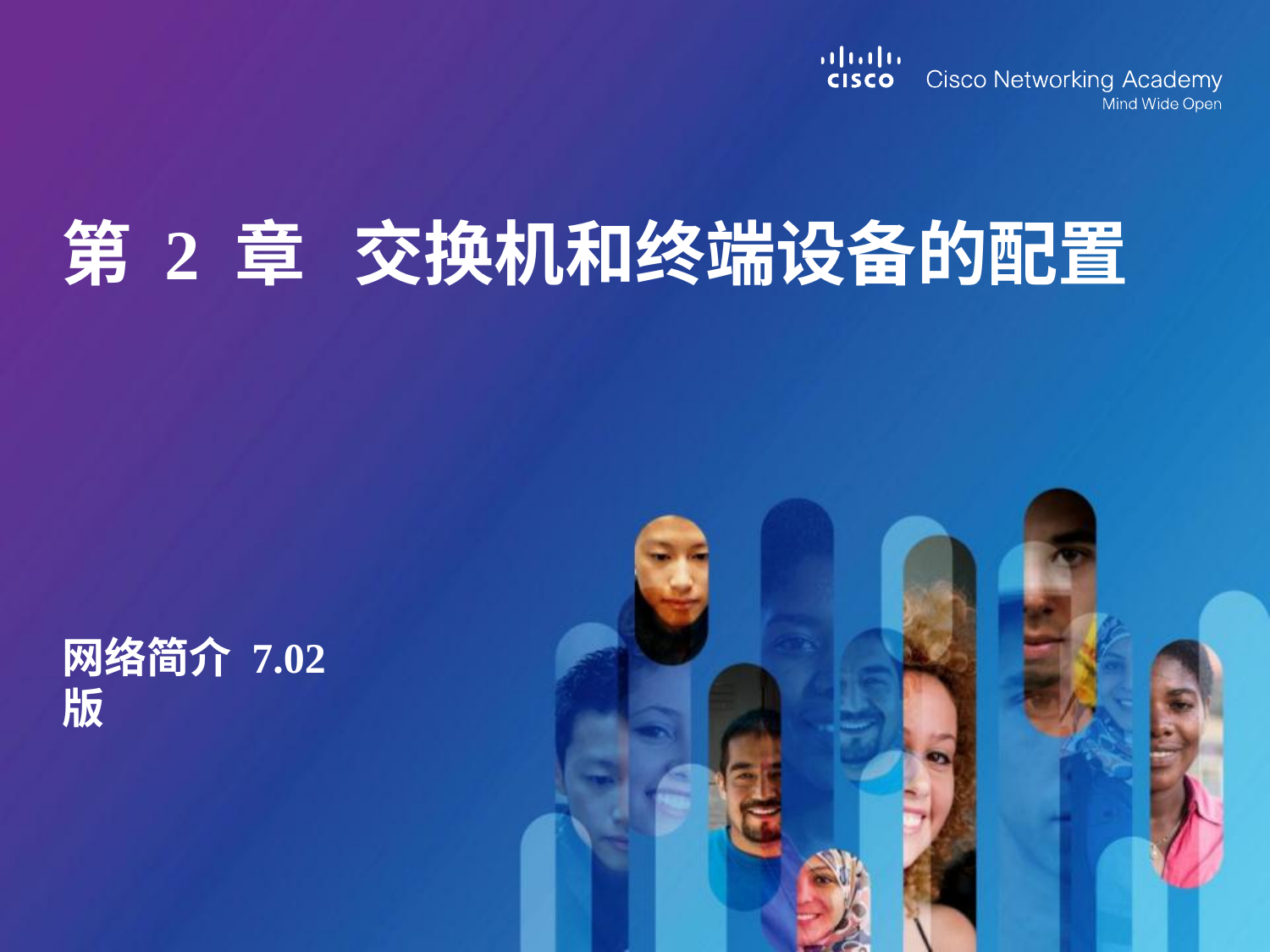

# 第 2 章   交换机和终端设备的配置
网络简介 7.02 版